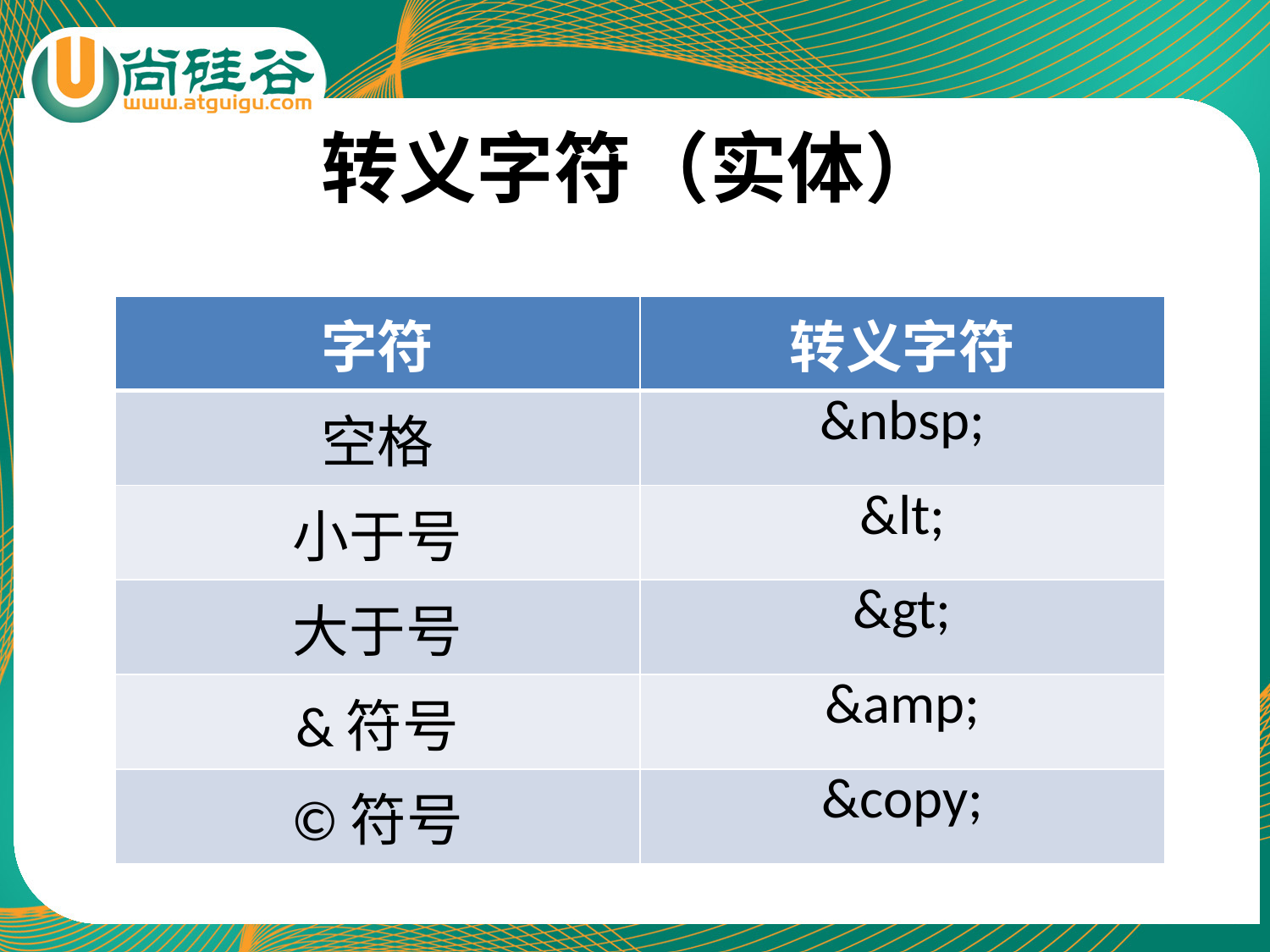

# 转义字符（实体）
| 字符 | 转义字符 |
| --- | --- |
| 空格 | &nbsp; |
| 小于号 | &lt; |
| 大于号 | &gt; |
| &符号 | &amp; |
| ©符号 | &copy; |